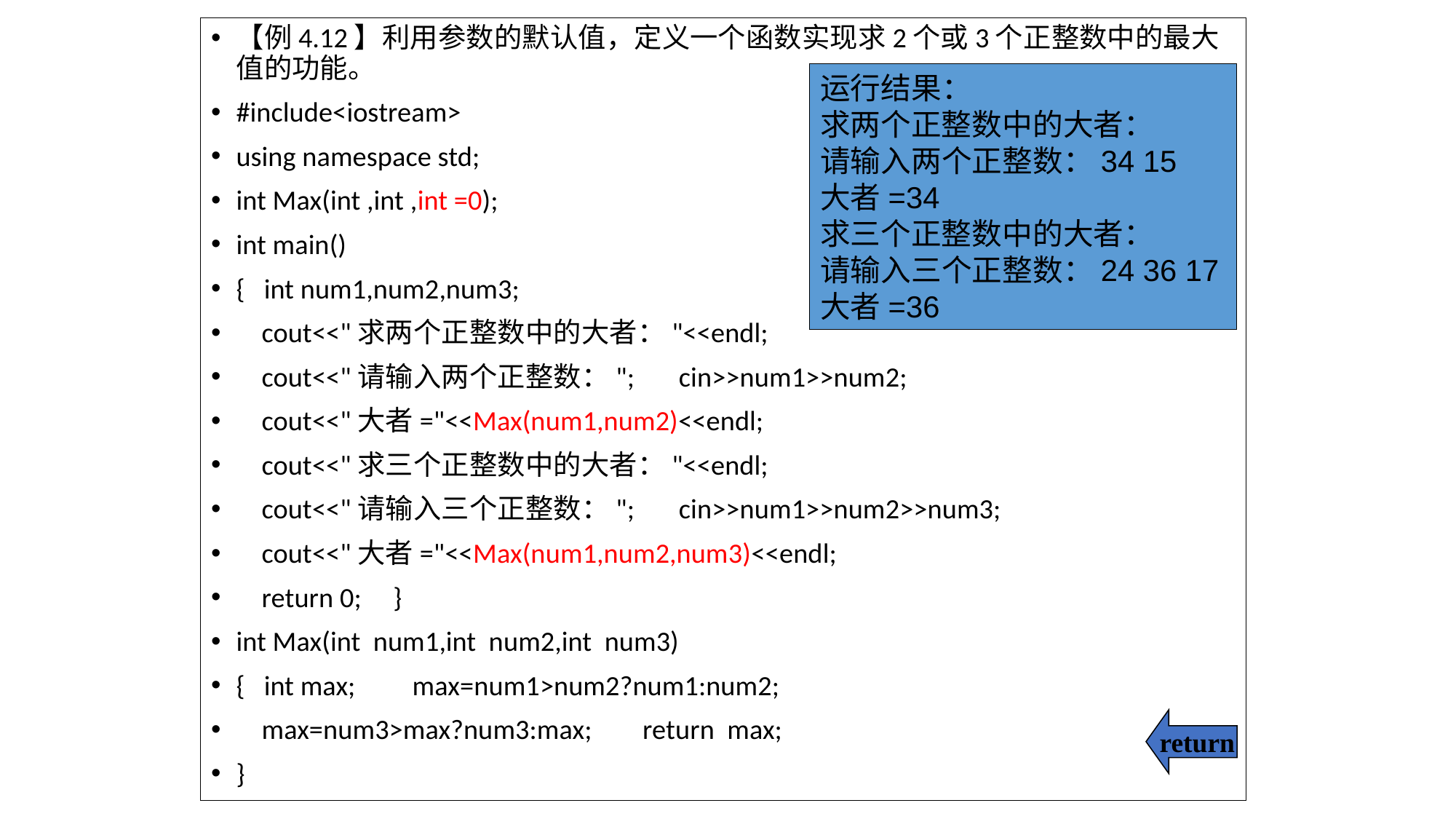

【例4.12】利用参数的默认值，定义一个函数实现求2个或3个正整数中的最大值的功能。
#include<iostream>
using namespace std;
int Max(int ,int ,int =0);
int main()
{   int num1,num2,num3;
    cout<<"求两个正整数中的大者："<<endl;
    cout<<"请输入两个正整数：";       cin>>num1>>num2;
    cout<<"大者="<<Max(num1,num2)<<endl;
    cout<<"求三个正整数中的大者："<<endl;
    cout<<"请输入三个正整数：";       cin>>num1>>num2>>num3;
    cout<<"大者="<<Max(num1,num2,num3)<<endl;
    return 0;     }
int Max(int  num1,int  num2,int  num3)
{   int max;         max=num1>num2?num1:num2;
    max=num3>max?num3:max;        return  max;
}
运行结果：
求两个正整数中的大者：
请输入两个正整数：34 15
大者=34
求三个正整数中的大者：
请输入三个正整数：24 36 17
大者=36
return